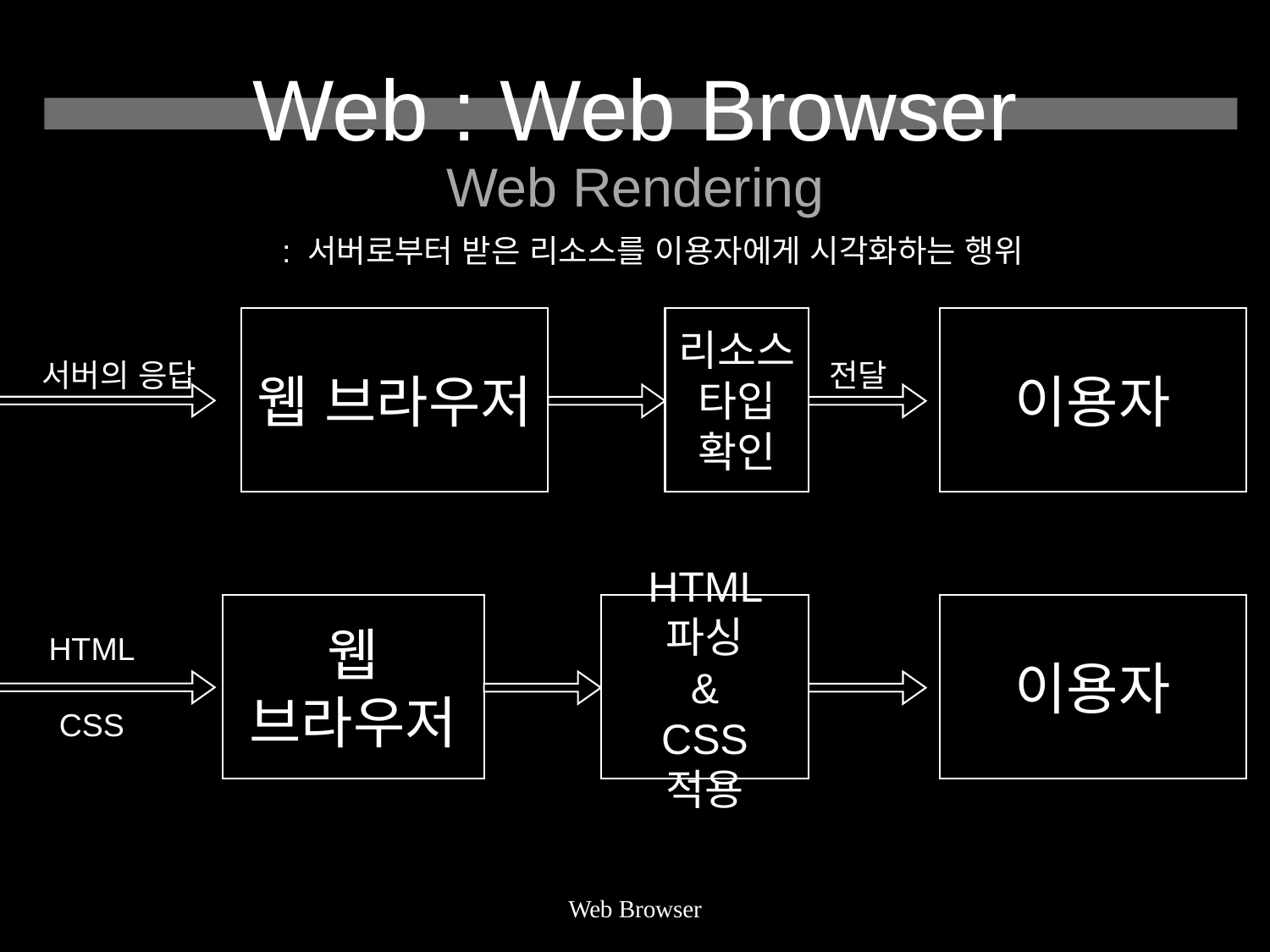

# Web : Web Browser Web Rendering

: 서버로부터 받은 리소스를 이용자에게 시각화하는 행위
웹 브라우저
리소스 타입 확인
이용자
서버의 응답
전달

웹 브라우저
HTML 파싱
&
CSS 적용
이용자
HTML

CSS

Web Browser